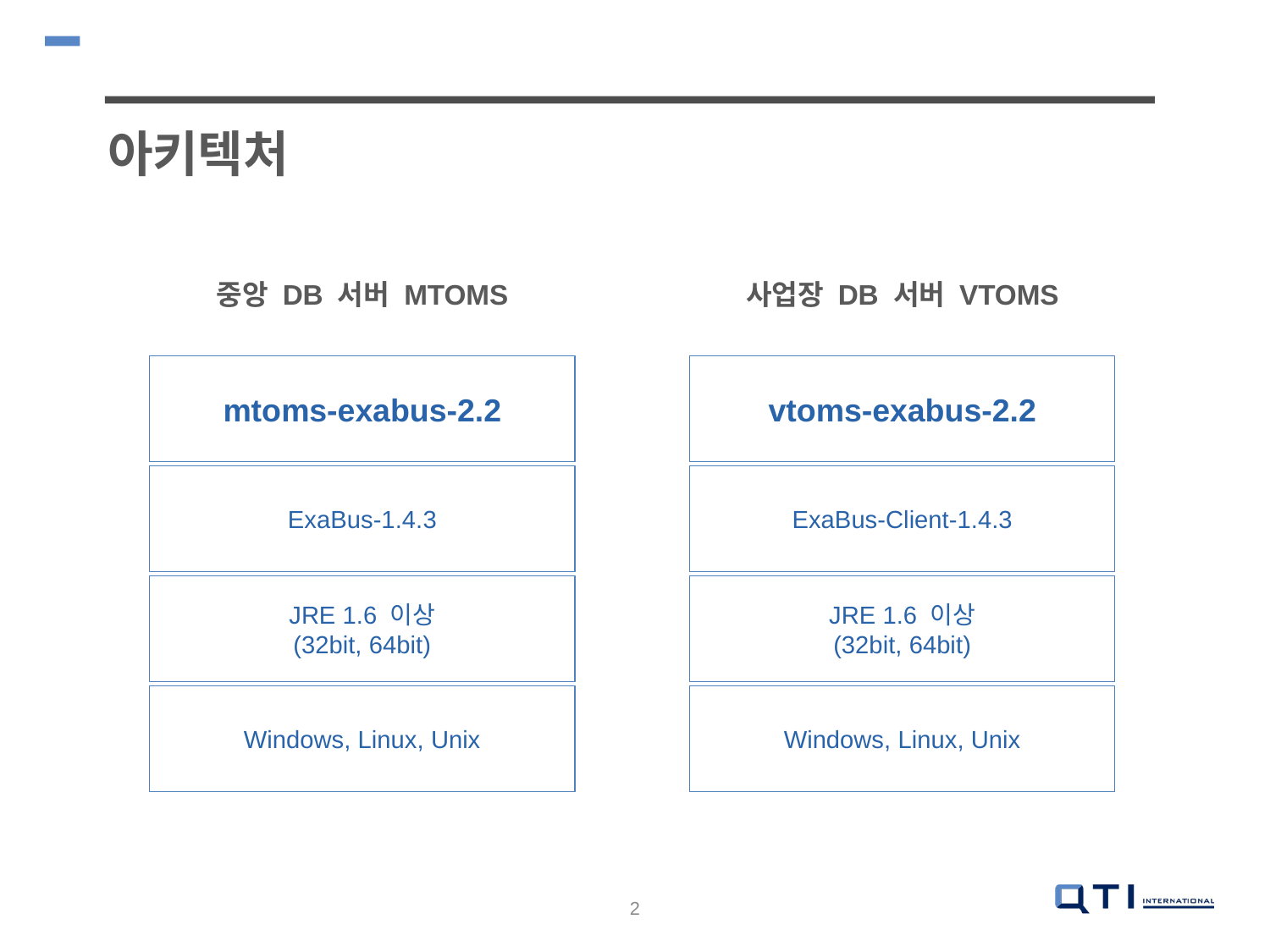

아키텍처
중앙 DB 서버 MTOMS
사업장 DB 서버 VTOMS
mtoms-exabus-2.2
vtoms-exabus-2.2
ExaBus-1.4.3
ExaBus-Client-1.4.3
JRE 1.6 이상
(32bit, 64bit)
JRE 1.6 이상
(32bit, 64bit)
Windows, Linux, Unix
Windows, Linux, Unix
2